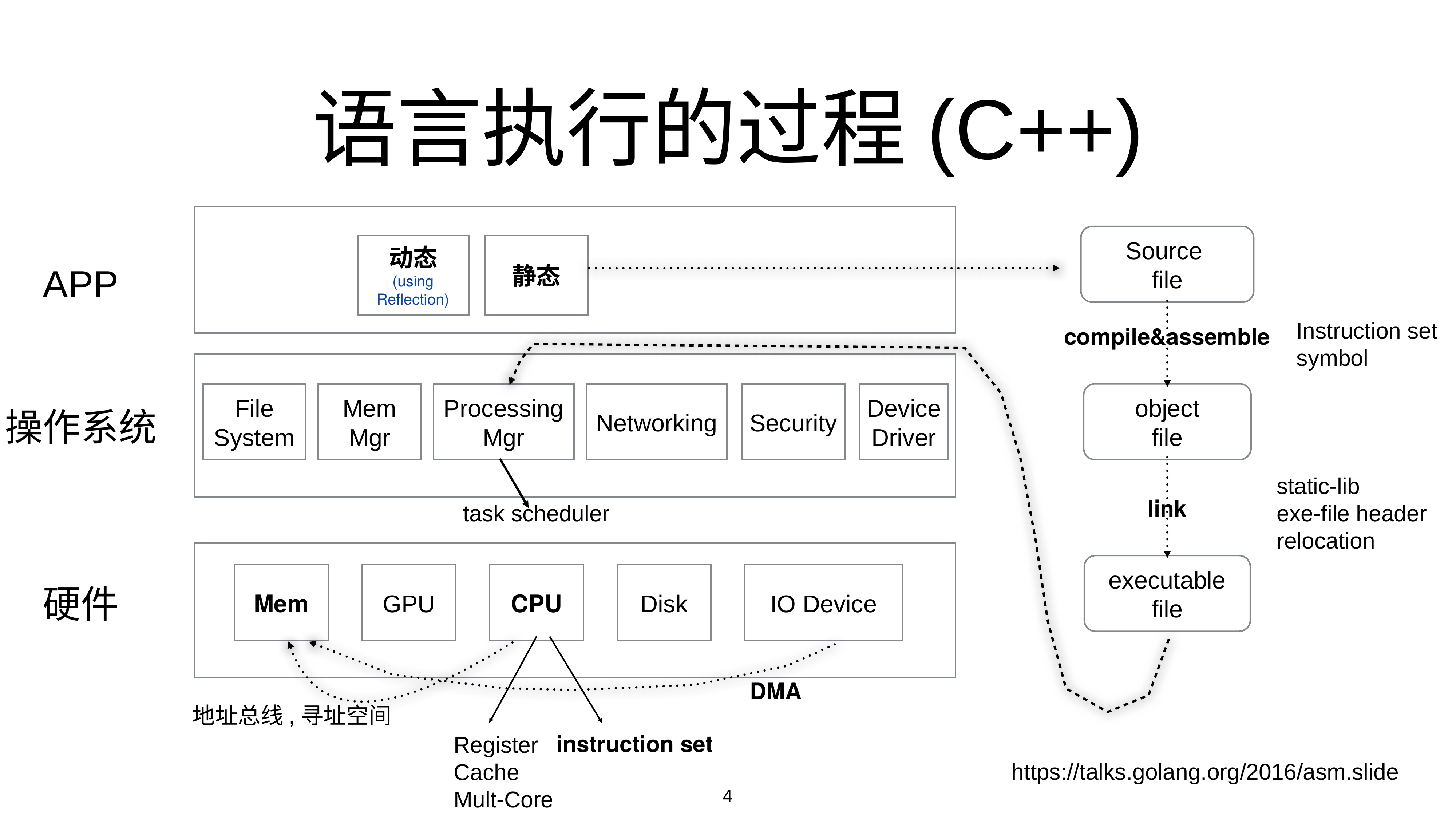

# 语言执行的过程(C++)

Source
file
动态
(using Reflection)
静态
APP

Instruction set
symbol
compile&assemble

File
System
Mem Mgr
Processing
Mgr
Networking
Security
Device
Driver
object
file
操作系统

static-lib
exe-file header
relocation
link
task scheduler

executable
file
Mem
GPU
CPU
Disk
IO Device
硬件

DMA
地址总线,寻址空间
instruction set
Register
Cache
Mult-Core
https://talks.golang.org/2016/asm.slide
4